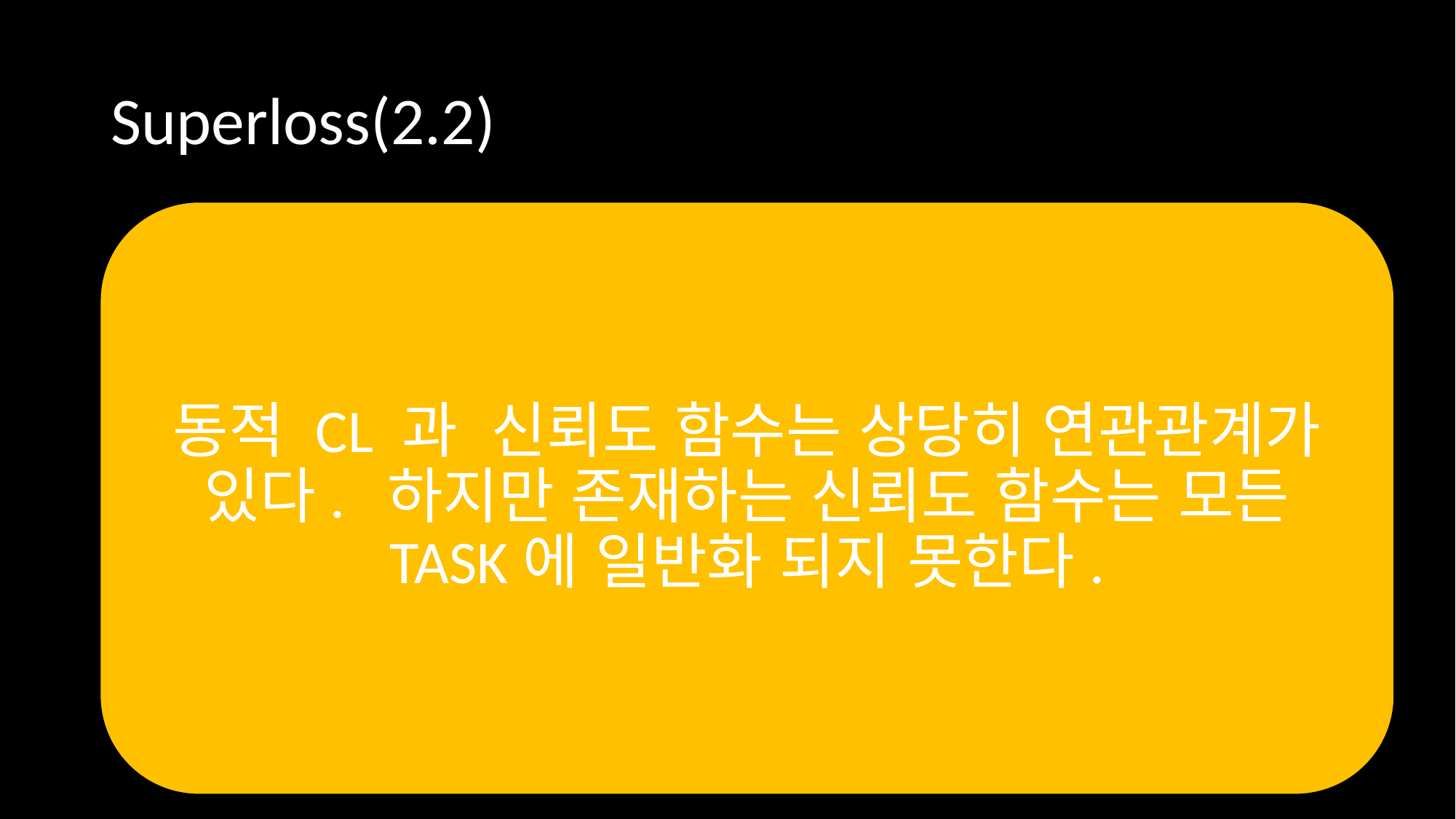

# Superloss(2.2)
동적 CL 과  신뢰도 함수는 상당히 연관관계가 있다.  하지만 존재하는 신뢰도 함수는 모든 TASK에 일반화 되지 못한다.